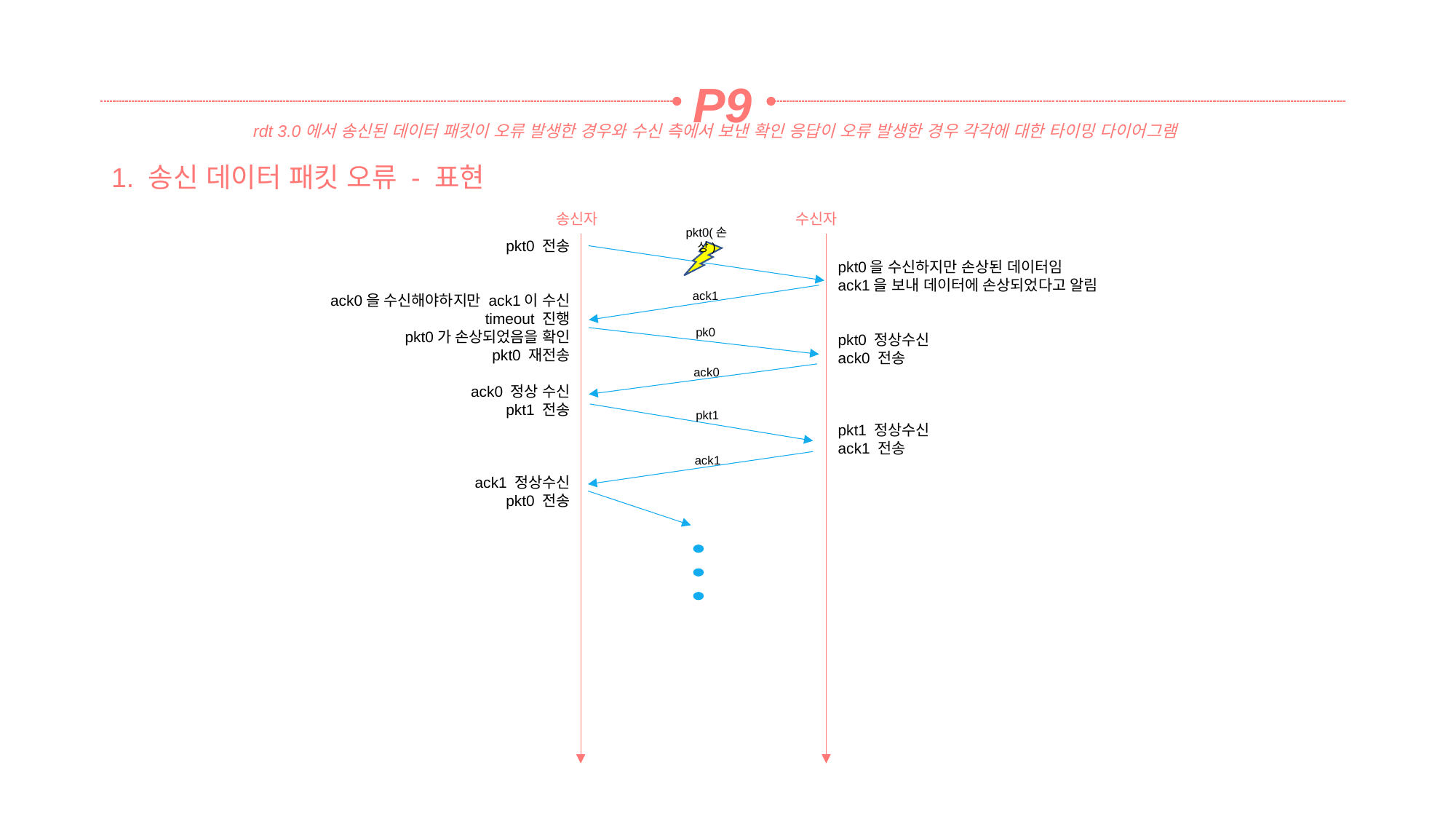

P9
rdt 3.0에서 송신된 데이터 패킷이 오류 발생한 경우와 수신 측에서 보낸 확인 응답이 오류 발생한 경우 각각에 대한 타이밍 다이어그램
1. 송신 데이터 패킷 오류 - 표현
송신자		     수신자
pkt0(손상)
pkt0 전송

ack0을 수신해야하지만 ack1이 수신
timeout 진행
pkt0가 손상되었음을 확인
pkt0 재전송

ack0 정상 수신
pkt1 전송

ack1 정상수신
pkt0 전송

pkt0을 수신하지만 손상된 데이터임
ack1을 보내 데이터에 손상되었다고 알림

pkt0 정상수신
ack0 전송

pkt1 정상수신
ack1 전송

ack1
pk0
ack0
pkt1
ack1